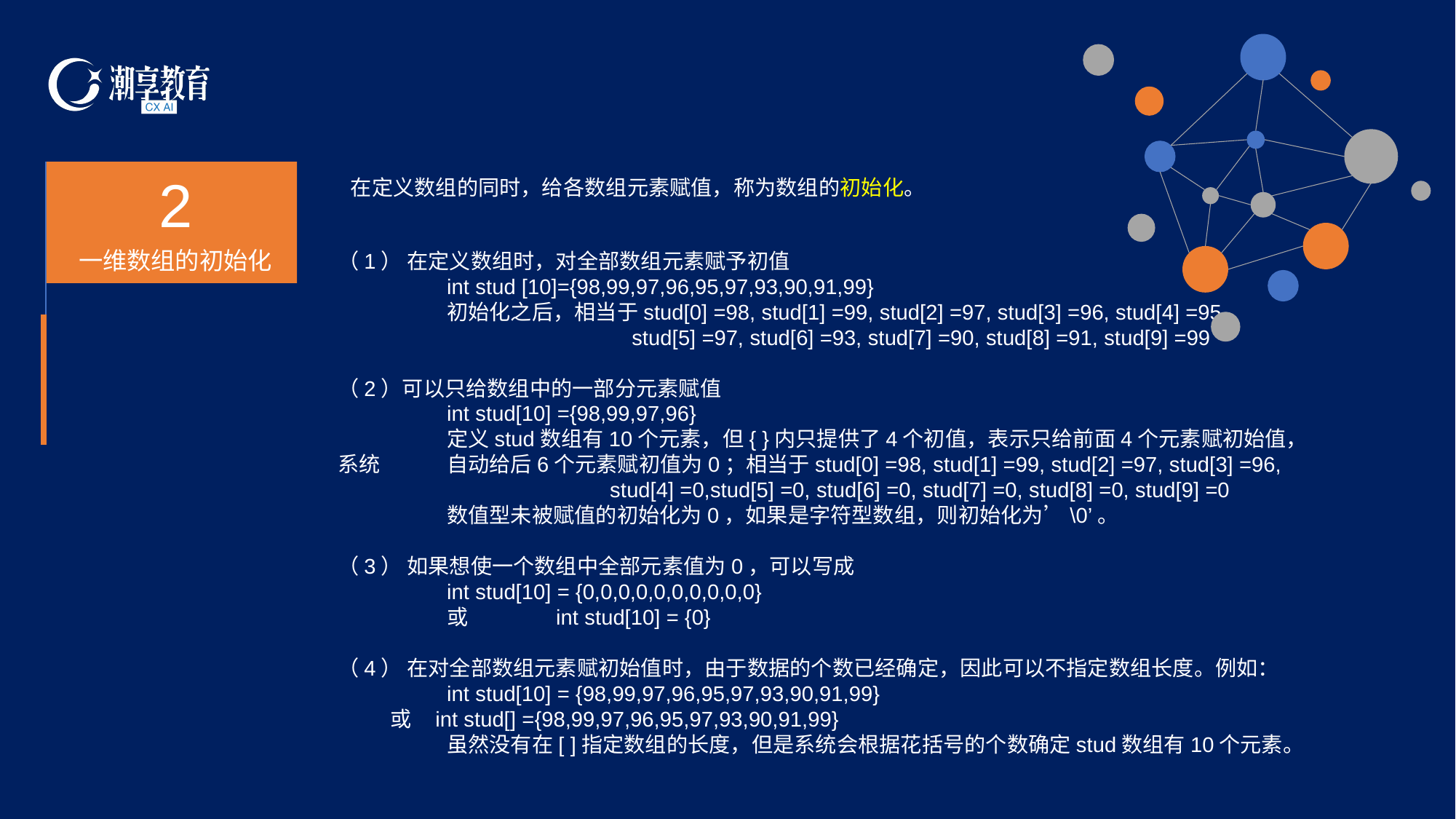

2

一维数组的初始化

在定义数组的同时，给各数组元素赋值，称为数组的初始化。
（1） 在定义数组时，对全部数组元素赋予初值
          	int stud [10]={98,99,97,96,95,97,93,90,91,99}
          	初始化之后，相当于stud[0] =98, stud[1] =99, stud[2] =97, stud[3] =96, stud[4] =95,
                                                 stud[5] =97, stud[6] =93, stud[7] =90, stud[8] =91, stud[9] =99

（2）可以只给数组中的一部分元素赋值
	int stud[10] ={98,99,97,96}
	定义stud数组有10个元素，但{ }内只提供了4个初值，表示只给前面4个元素赋初始值，系统	自动给后6个元素赋初值为0；相当于stud[0] =98, stud[1] =99, stud[2] =97, stud[3] =96, 		         stud[4] =0,stud[5] =0, stud[6] =0, stud[7] =0, stud[8] =0, stud[9] =0
	数值型未被赋值的初始化为0，如果是字符型数组，则初始化为’\0’。

（3） 如果想使一个数组中全部元素值为0，可以写成
	int stud[10] = {0,0,0,0,0,0,0,0,0,0}
	或	int stud[10] = {0}

（4） 在对全部数组元素赋初始值时，由于数据的个数已经确定，因此可以不指定数组长度。例如：
	int stud[10] = {98,99,97,96,95,97,93,90,91,99}
          或    int stud[] ={98,99,97,96,95,97,93,90,91,99}
	虽然没有在[ ]指定数组的长度，但是系统会根据花括号的个数确定stud数组有10个元素。